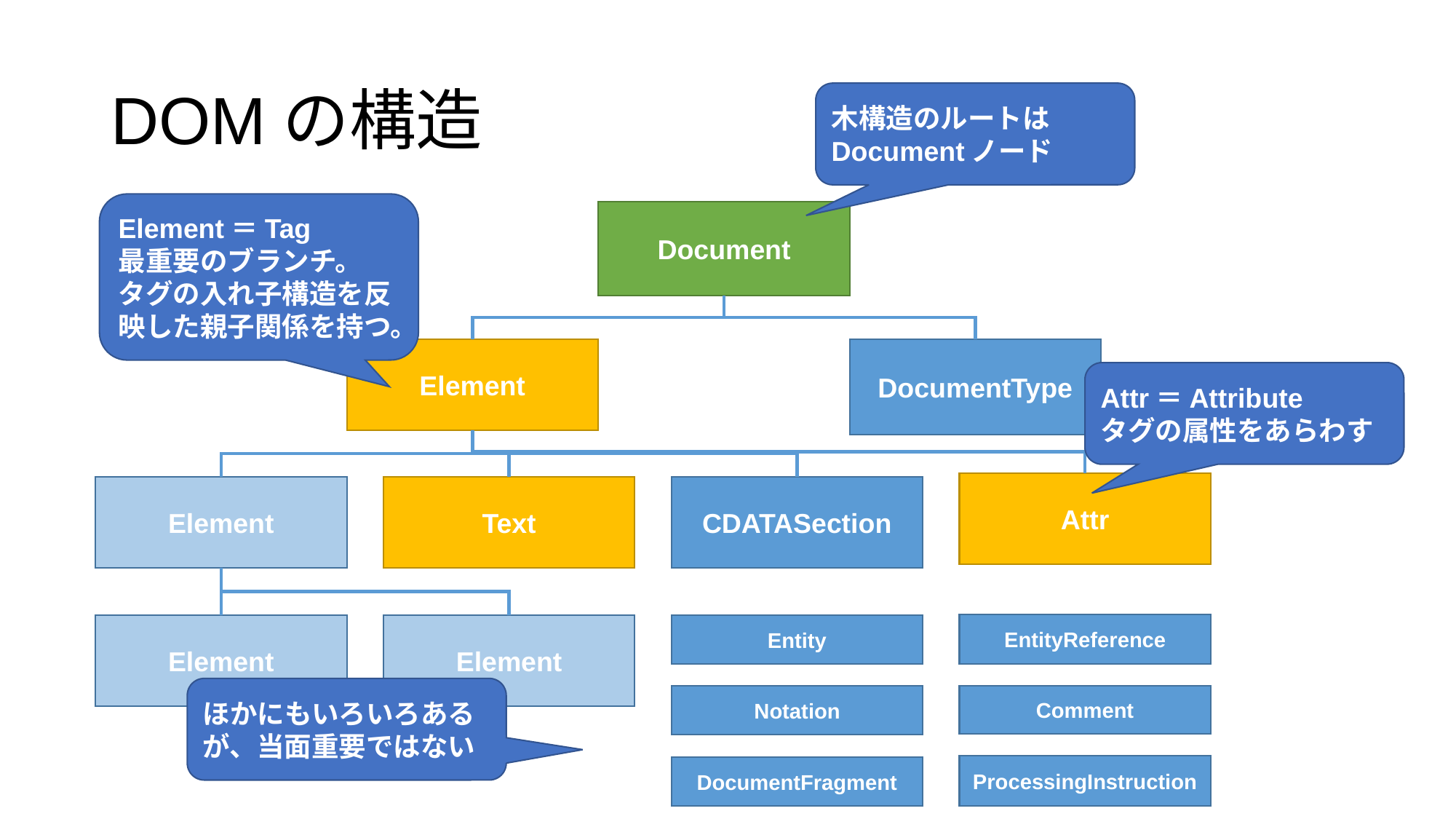

# DOMの構造
木構造のルートはDocumentノード
Element＝Tag
最重要のブランチ。
タグの入れ子構造を反映した親子関係を持つ。
Document
Element
DocumentType
Attr＝Attribute
タグの属性をあらわす
Attr
Element
Text
CDATASection
EntityReference
Element
Element
Entity
ほかにもいろいろあるが、当面重要ではない
Notation
Comment
ProcessingInstruction
DocumentFragment